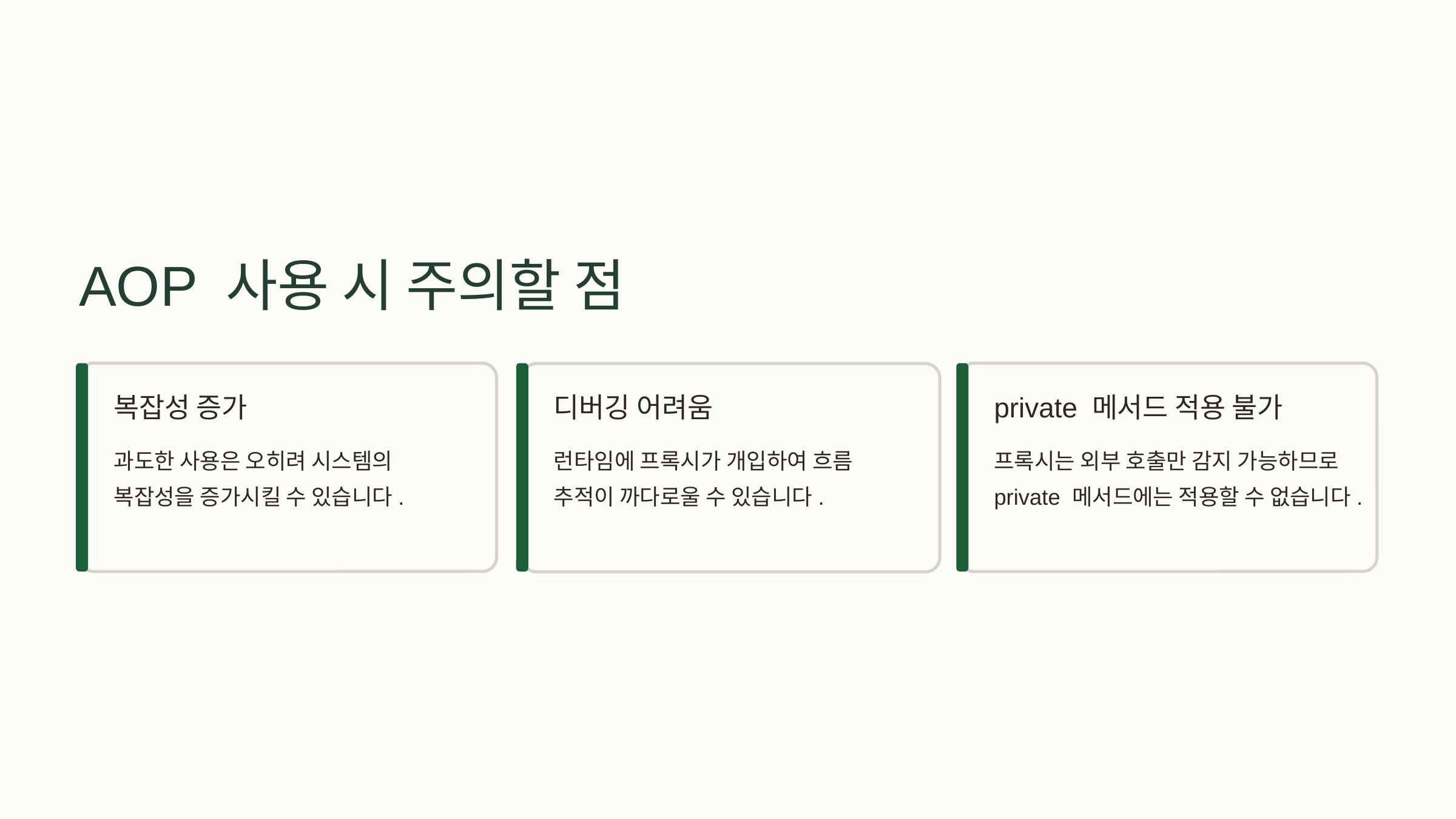

AOP 사용 시 주의할 점

복잡성 증가
디버깅 어려움
private 메서드 적용 불가
과도한 사용은 오히려 시스템의 복잡성을 증가시킬 수 있습니다.
런타임에 프록시가 개입하여 흐름 추적이 까다로울 수 있습니다.
프록시는 외부 호출만 감지 가능하므로 private 메서드에는 적용할 수 없습니다.